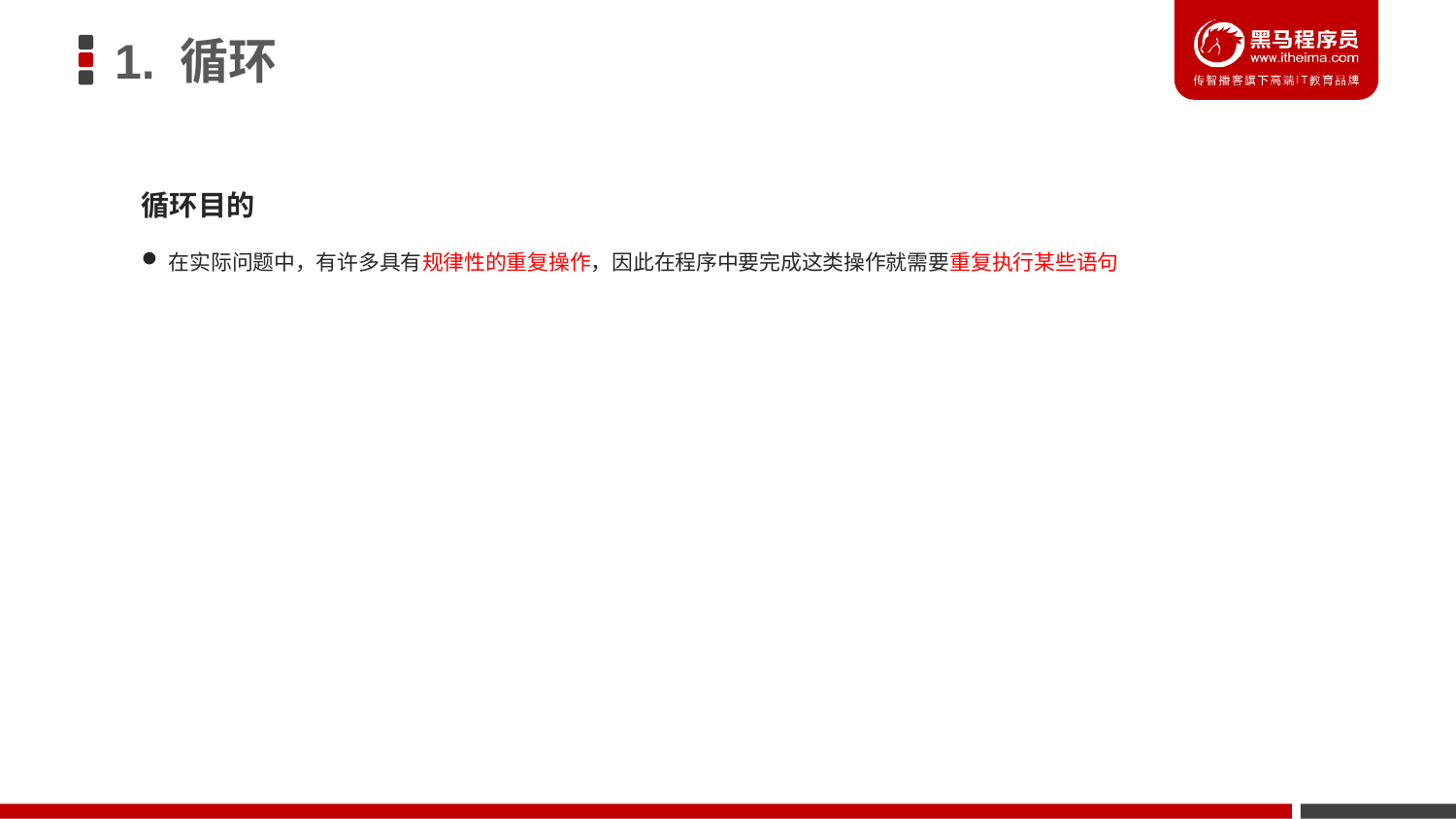

# 1. 循环
循环目的
在实际问题中，有许多具有规律性的重复操作，因此在程序中要完成这类操作就需要重复执行某些语句